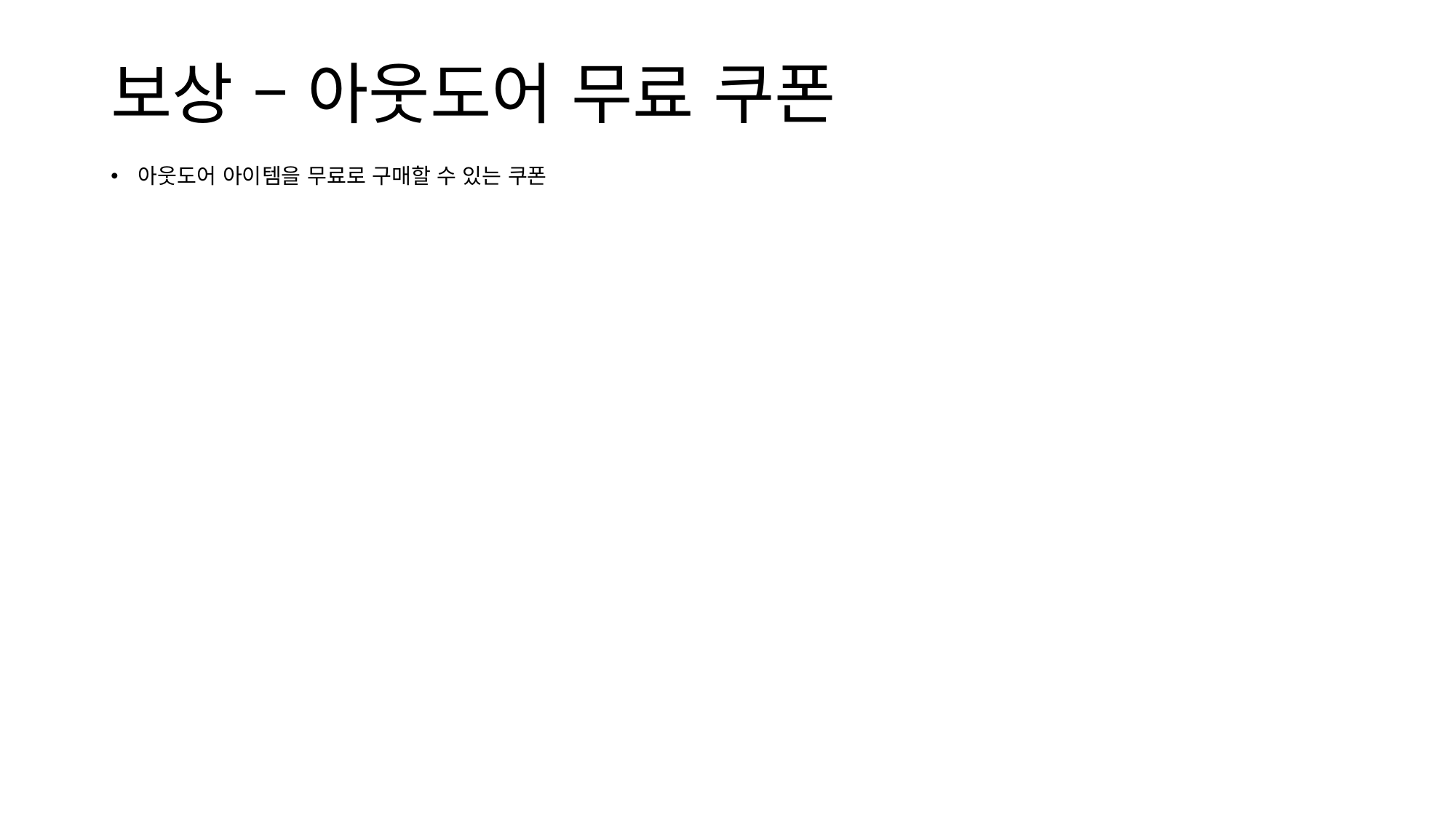

# 보상 – 아웃도어 무료 쿠폰
아웃도어 아이템을 무료로 구매할 수 있는 쿠폰